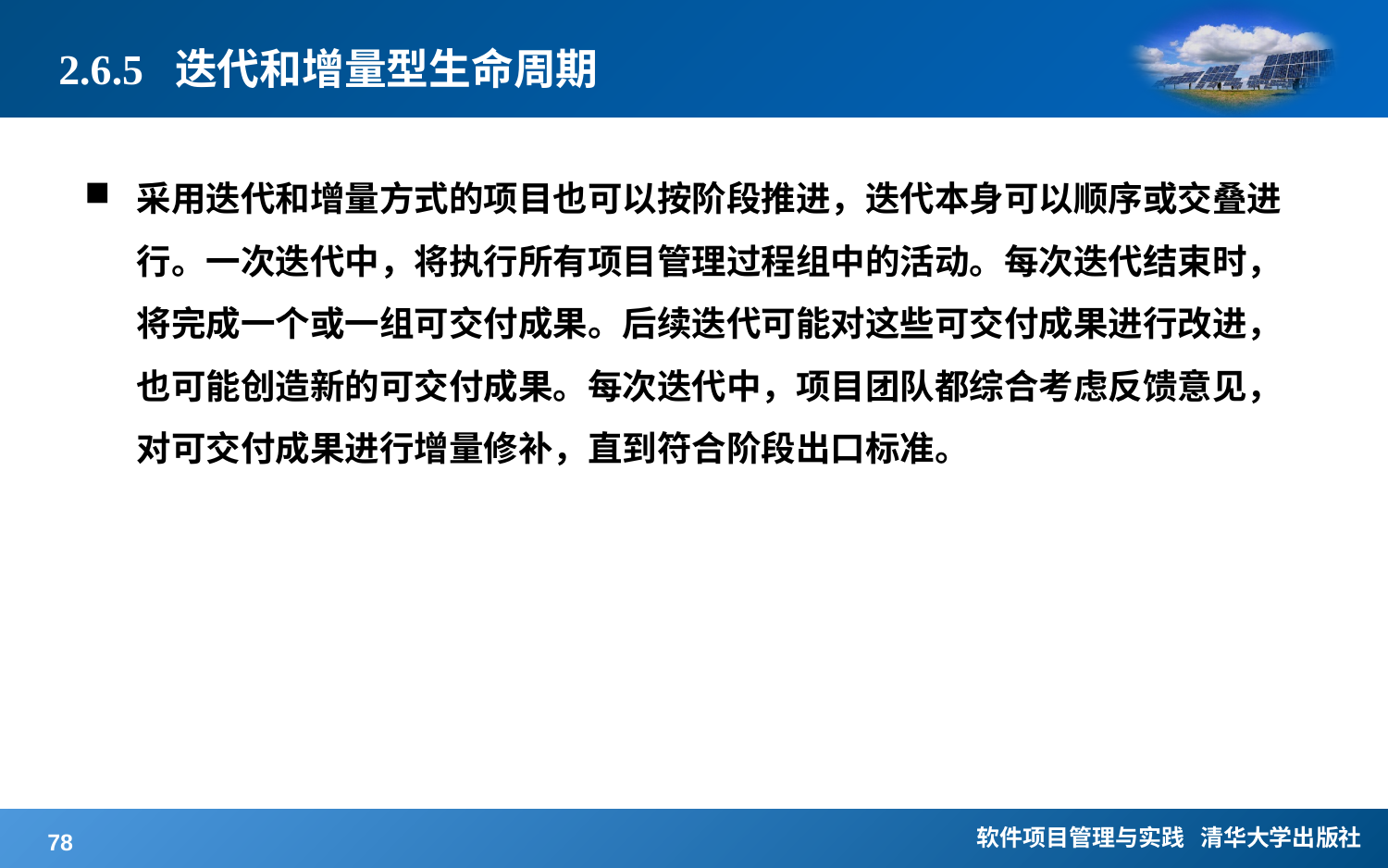

# 2.6.5  迭代和增量型生命周期
采用迭代和增量方式的项目也可以按阶段推进，迭代本身可以顺序或交叠进行。一次迭代中，将执行所有项目管理过程组中的活动。每次迭代结束时，将完成一个或一组可交付成果。后续迭代可能对这些可交付成果进行改进，也可能创造新的可交付成果。每次迭代中，项目团队都综合考虑反馈意见，对可交付成果进行增量修补，直到符合阶段出口标准。